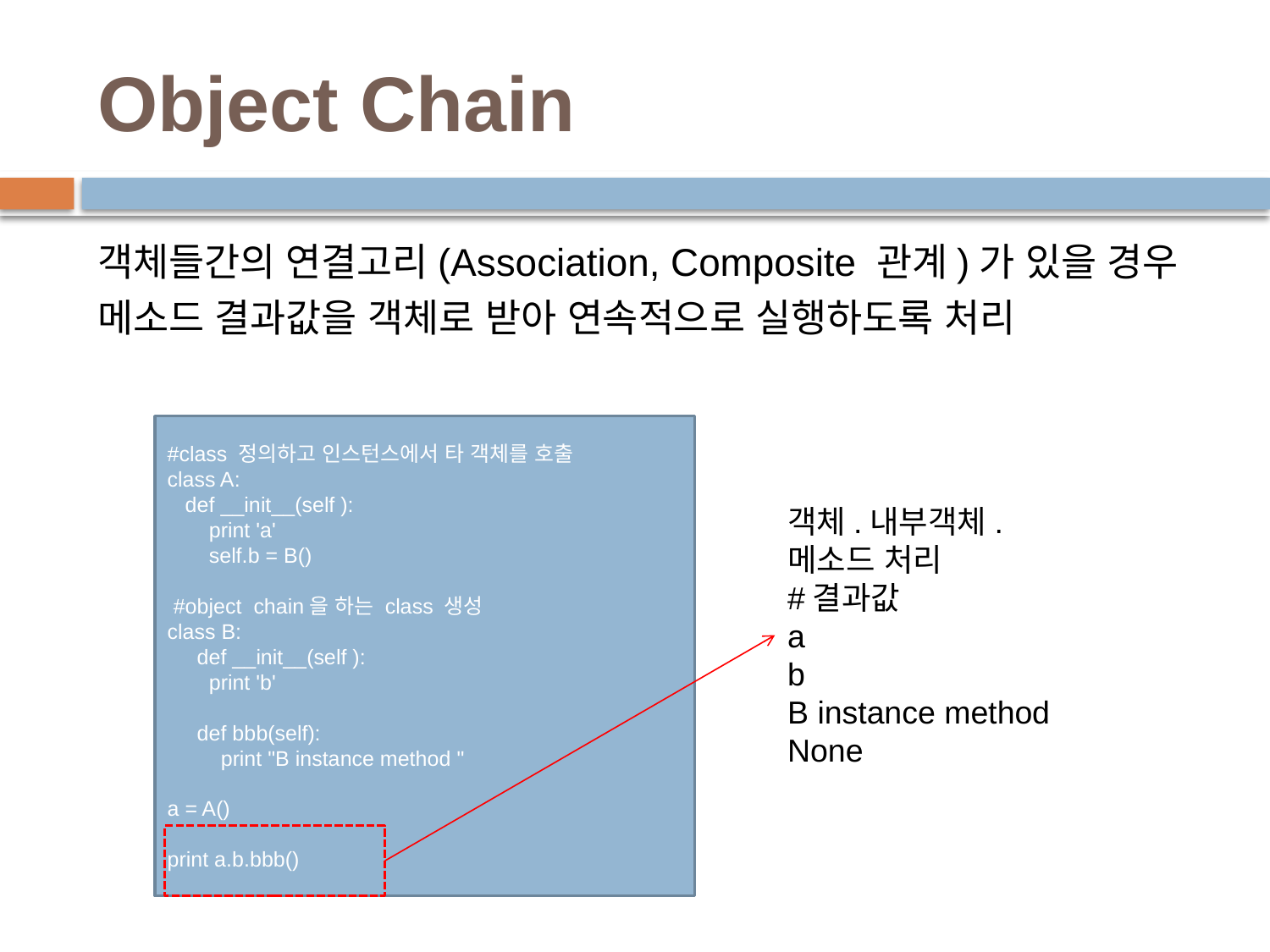

# Object Chain
객체들간의 연결고리(Association, Composite 관계)가 있을 경우 메소드 결과값을 객체로 받아 연속적으로 실행하도록 처리

#class 정의하고 인스턴스에서 타 객체를 호출
class A:
   def __init__(self ):
       print 'a'
       self.b = B()

 #object  chain을 하는 class 생성
class B:
     def __init__(self ):
       print 'b'

     def bbb(self):
         print "B instance method "

a = A()

print a.b.bbb()
객체.내부객체.메소드 처리
#결과값
a
b
B instance method
None